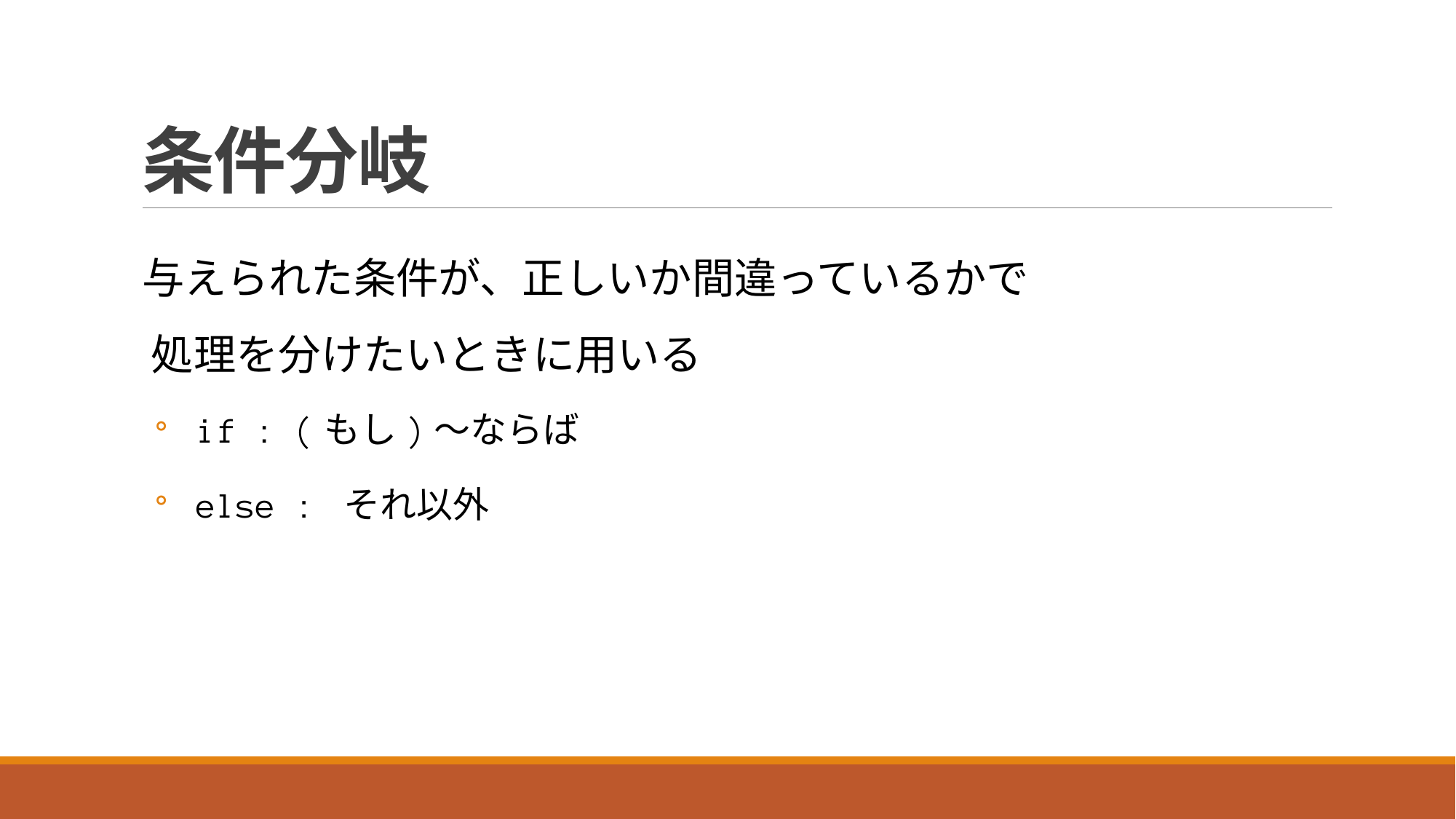

# 条件分岐
与えられた条件が、正しいか間違っているかで
 処理を分けたいときに用いる
 if : (もし)～ならば
 else : それ以外